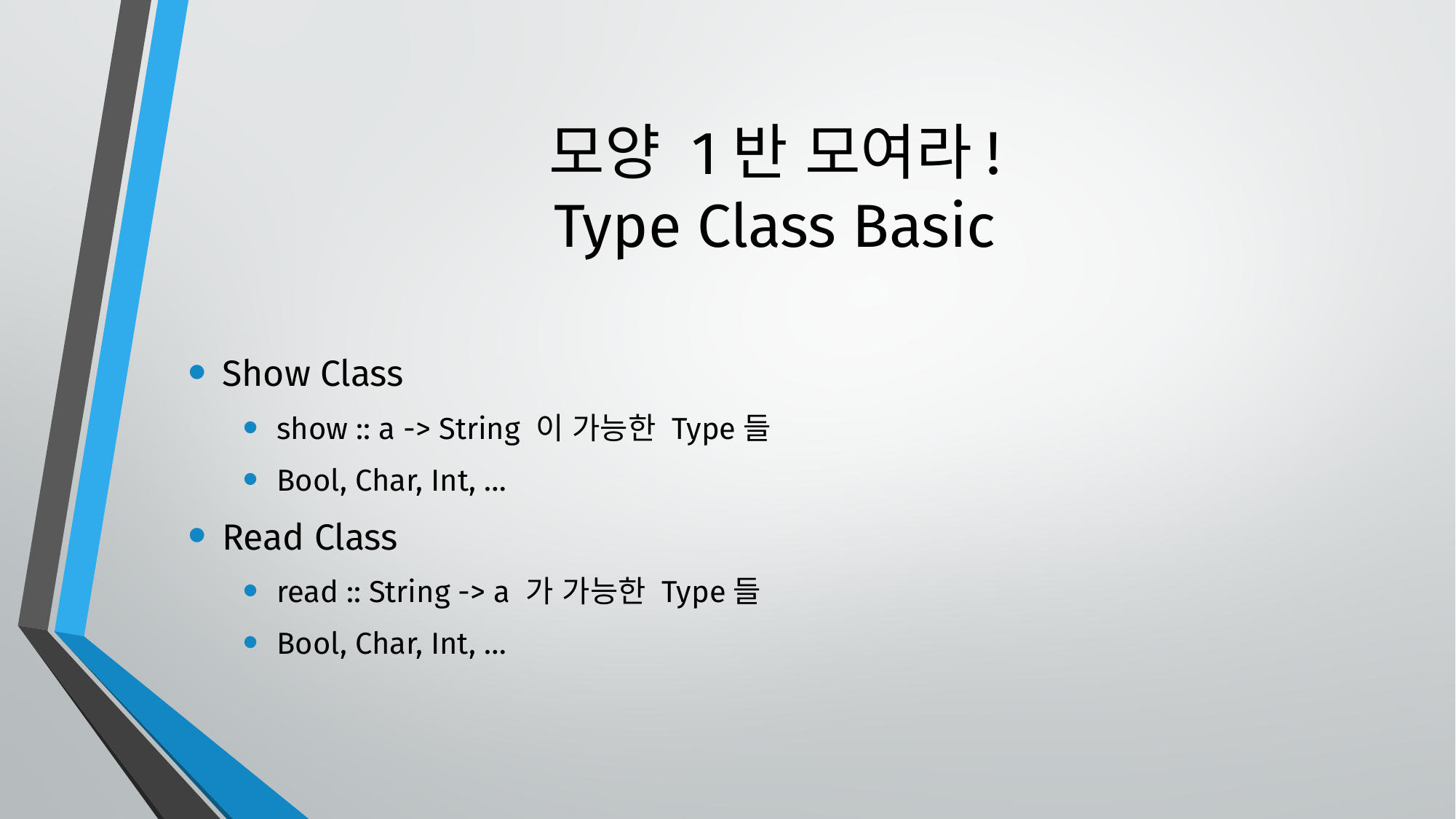

# 모양 1반 모여라! Type Class Basic
Show Class
show :: a -> String 이 가능한 Type들
Bool, Char, Int, …
Read Class
read :: String -> a 가 가능한 Type들
Bool, Char, Int, …